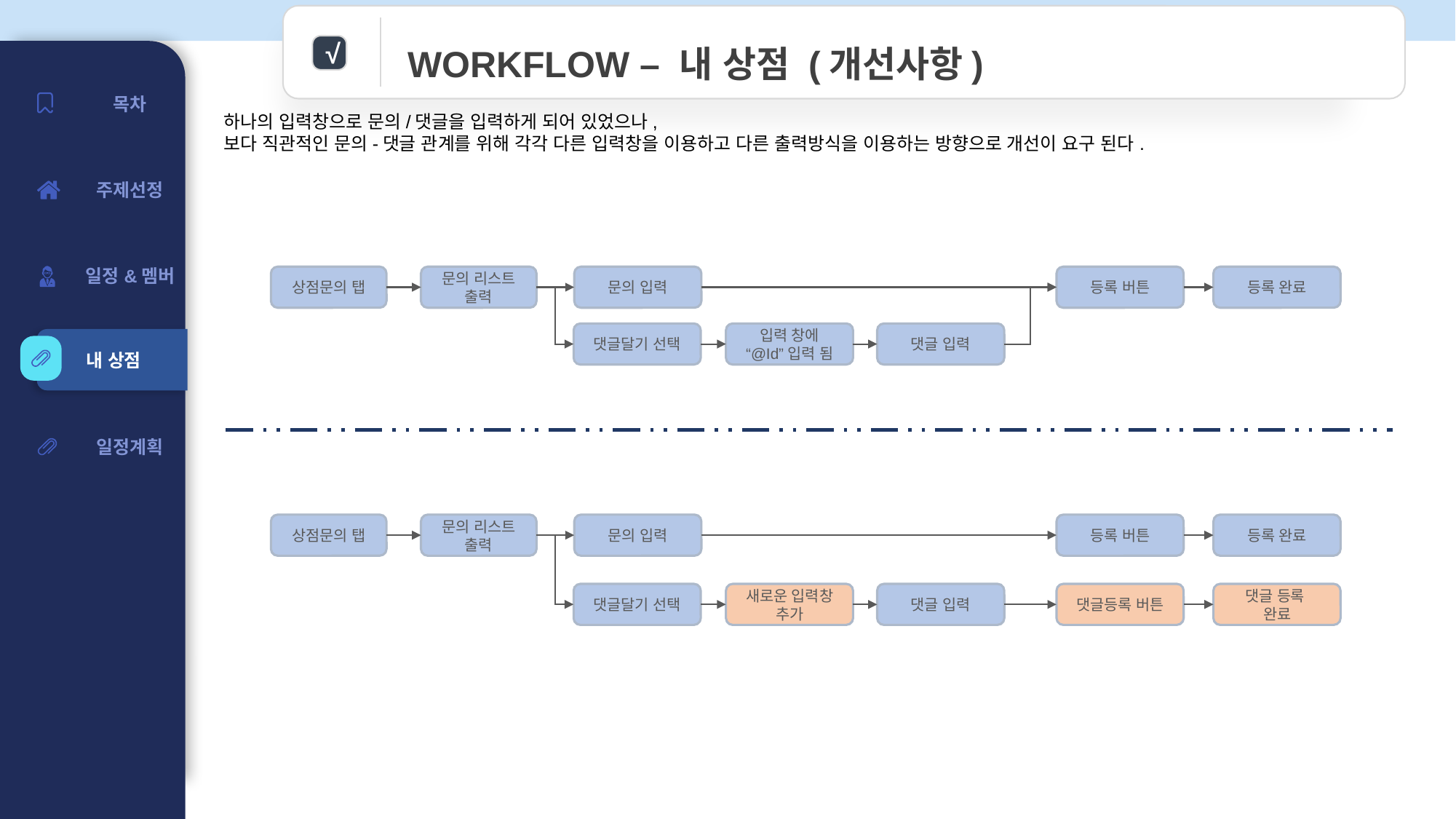

WORKFLOW – 내 상점 (개선사항)
√

| 목차 |
| --- |
| 주제선정 |
| 일정&멤버 |
| CONTENTS |
| 일정계획 |
|  |
|  |
|  |
|  |

하나의 입력창으로 문의/댓글을 입력하게 되어 있었으나,
보다 직관적인 문의-댓글 관계를 위해 각각 다른 입력창을 이용하고 다른 출력방식을 이용하는 방향으로 개선이 요구 된다.

상점문의 탭
문의 리스트
출력
문의 입력
등록 버튼
등록 완료
댓글달기 선택
입력 창에
“@Id”입력 됨
댓글 입력
내 상점

상점문의 탭
문의 리스트
출력
문의 입력
등록 버튼
등록 완료
댓글달기 선택
새로운 입력창
추가
댓글 입력
댓글등록 버튼
댓글 등록
완료